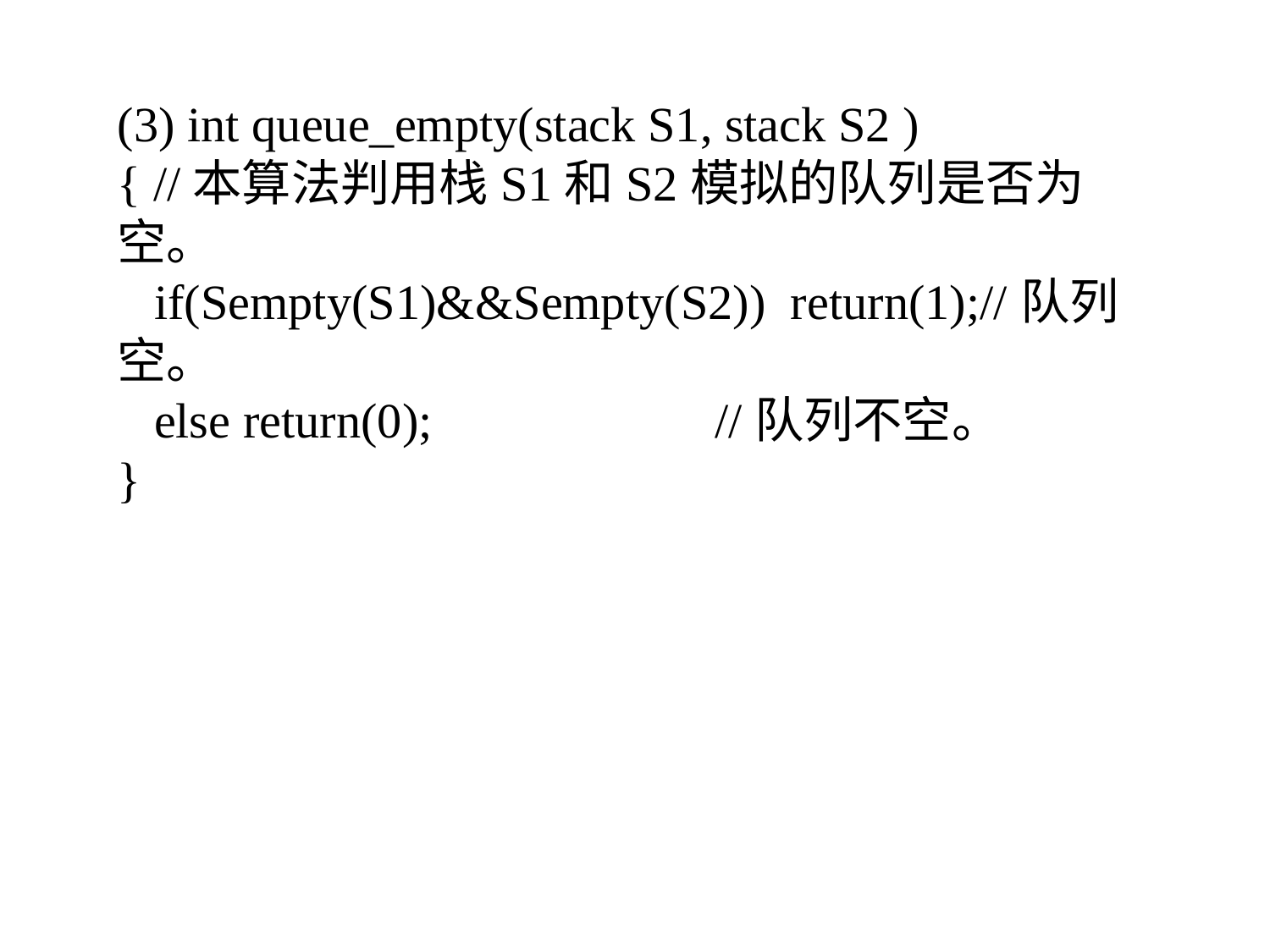

(3) int queue_empty(stack S1, stack S2 )
{ //本算法判用栈S1和S2模拟的队列是否为空。
   if(Sempty(S1)&&Sempty(S2))  return(1);//队列空。
   else return(0);                       //队列不空。
}